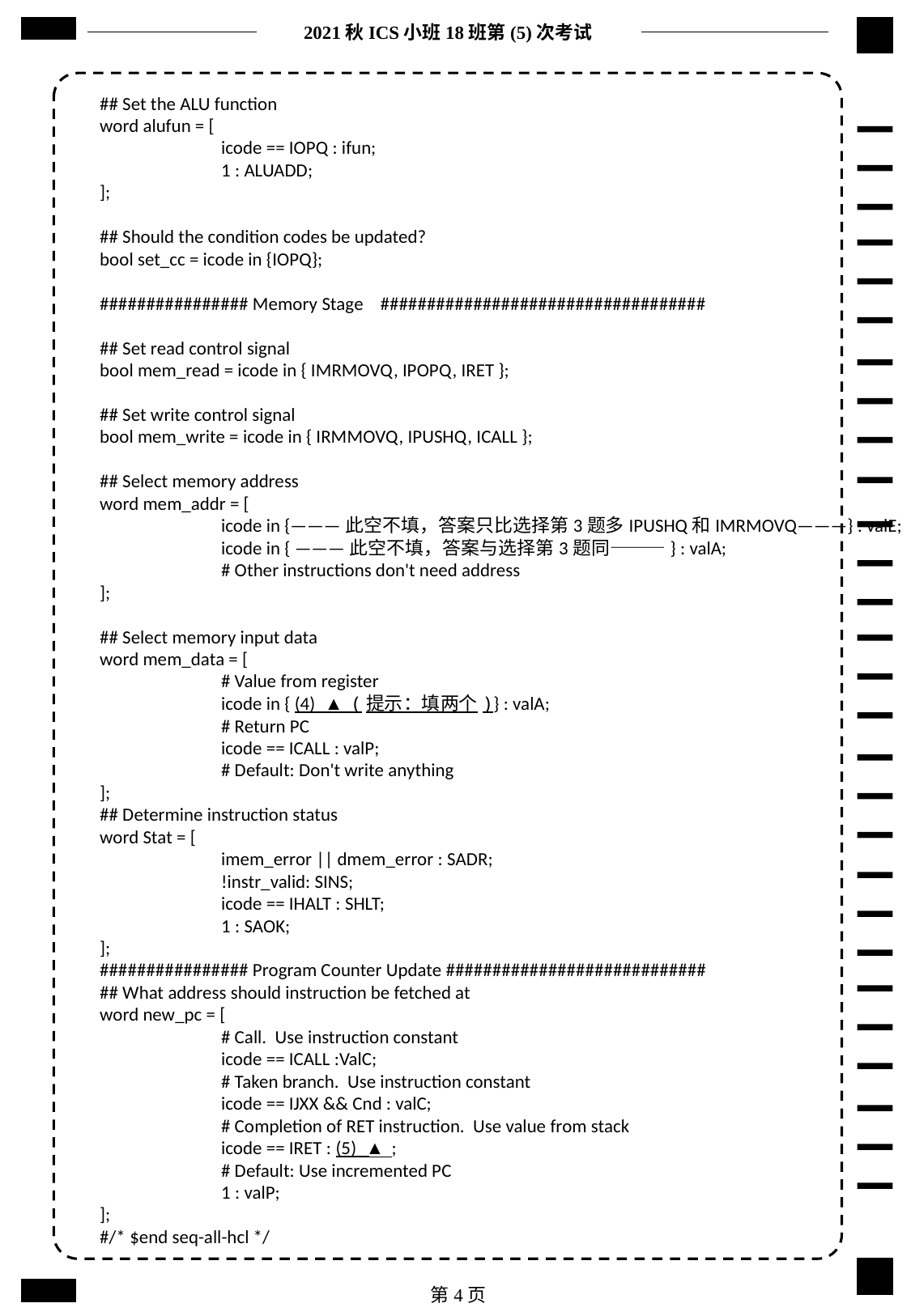

2021秋ICS小班18班第(5)次考试

## Set the ALU function
word alufun = [
	icode == IOPQ : ifun;
	1 : ALUADD;
];

## Should the condition codes be updated?
bool set_cc = icode in {IOPQ};

################ Memory Stage    ###################################

## Set read control signal
bool mem_read = icode in { IMRMOVQ, IPOPQ, IRET };

## Set write control signal
bool mem_write = icode in { IRMMOVQ, IPUSHQ, ICALL };

## Select memory address
word mem_addr = [
	icode in {———此空不填，答案只比选择第3题多IPUSHQ和IMRMOVQ———} : valE;
	icode in { ———此空不填，答案与选择第3题同———} : valA;
	# Other instructions don't need address
];

## Select memory input data
word mem_data = [
	# Value from register
	icode in { (4)   ▲ (提示：填两个)} : valA;
	# Return PC
	icode == ICALL : valP;
	# Default: Don't write anything
];
## Determine instruction status
word Stat = [
	imem_error || dmem_error : SADR;
	!instr_valid: SINS;
	icode == IHALT : SHLT;
	1 : SAOK;
];
################ Program Counter Update ############################
## What address should instruction be fetched at
word new_pc = [
	# Call.  Use instruction constant
	icode == ICALL :ValC;
	# Taken branch.  Use instruction constant
	icode == IJXX && Cnd : valC;
	# Completion of RET instruction.  Use value from stack
	icode == IRET : (5)   ▲ ;
	# Default: Use incremented PC
	1 : valP;
];
#/* $end seq-all-hcl */

第4页